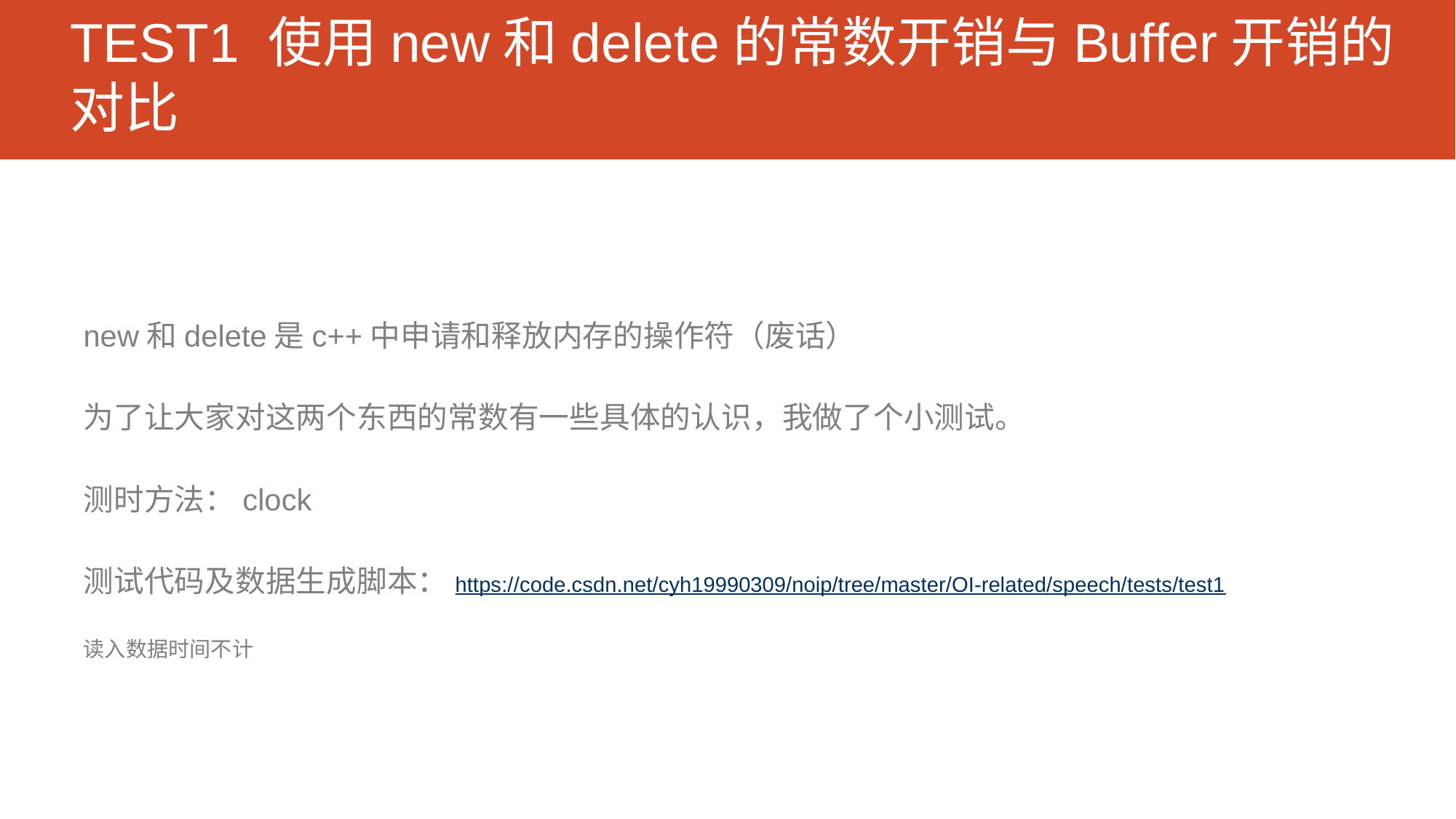

# TEST1 使用new和delete的常数开销与Buffer开销的对比
new和delete是c++中申请和释放内存的操作符（废话）
为了让大家对这两个东西的常数有一些具体的认识，我做了个小测试。
测时方法：clock
测试代码及数据生成脚本：https://code.csdn.net/cyh19990309/noip/tree/master/OI-related/speech/tests/test1
读入数据时间不计